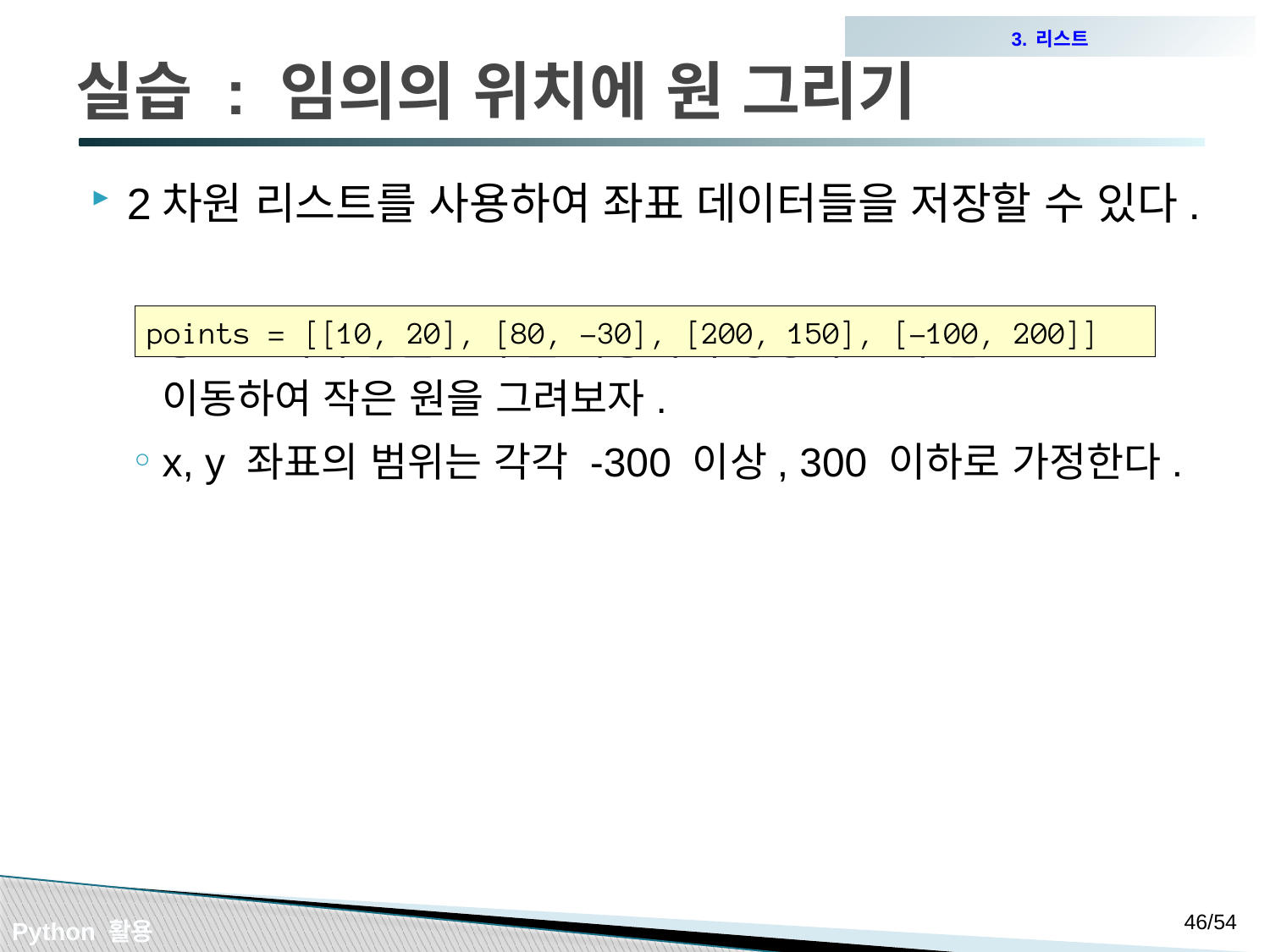

3. 리스트
# 실습 : 임의의 위치에 원 그리기
2차원 리스트를 사용하여 좌표 데이터들을 저장할 수 있다.

총 20개의 점을 난수를 사용하여 생성하고 각 점으로 이동하여 작은 원을 그려보자.
x, y 좌표의 범위는 각각 -300 이상, 300 이하로 가정한다.

points = [[10, 20], [80, -30], [200, 150], [-100, 200]]
46